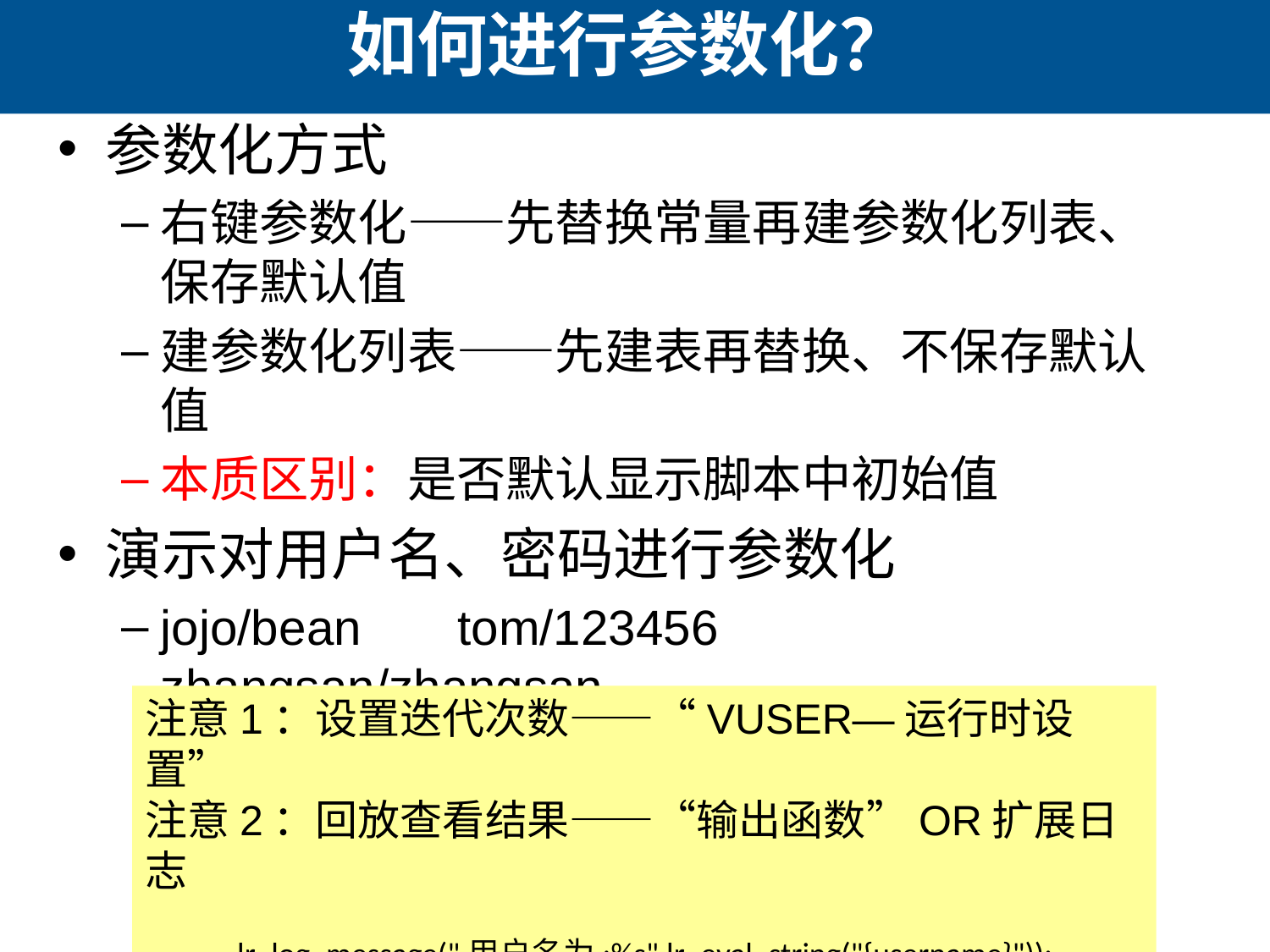

# 如何进行参数化？
参数化方式
右键参数化——先替换常量再建参数化列表、保存默认值
建参数化列表——先建表再替换、不保存默认值
本质区别：是否默认显示脚本中初始值
演示对用户名、密码进行参数化
jojo/bean       tom/123456      zhangsan/zhangsan

注意1：设置迭代次数——“Vuser—运行时设置”
注意2：回放查看结果——“输出函数”or扩展日志

    lr_log_message("用户名为:%s",lr_eval_string("{username}"));
    lr_log_message("密码为:%s",lr_eval_string("{password}"));